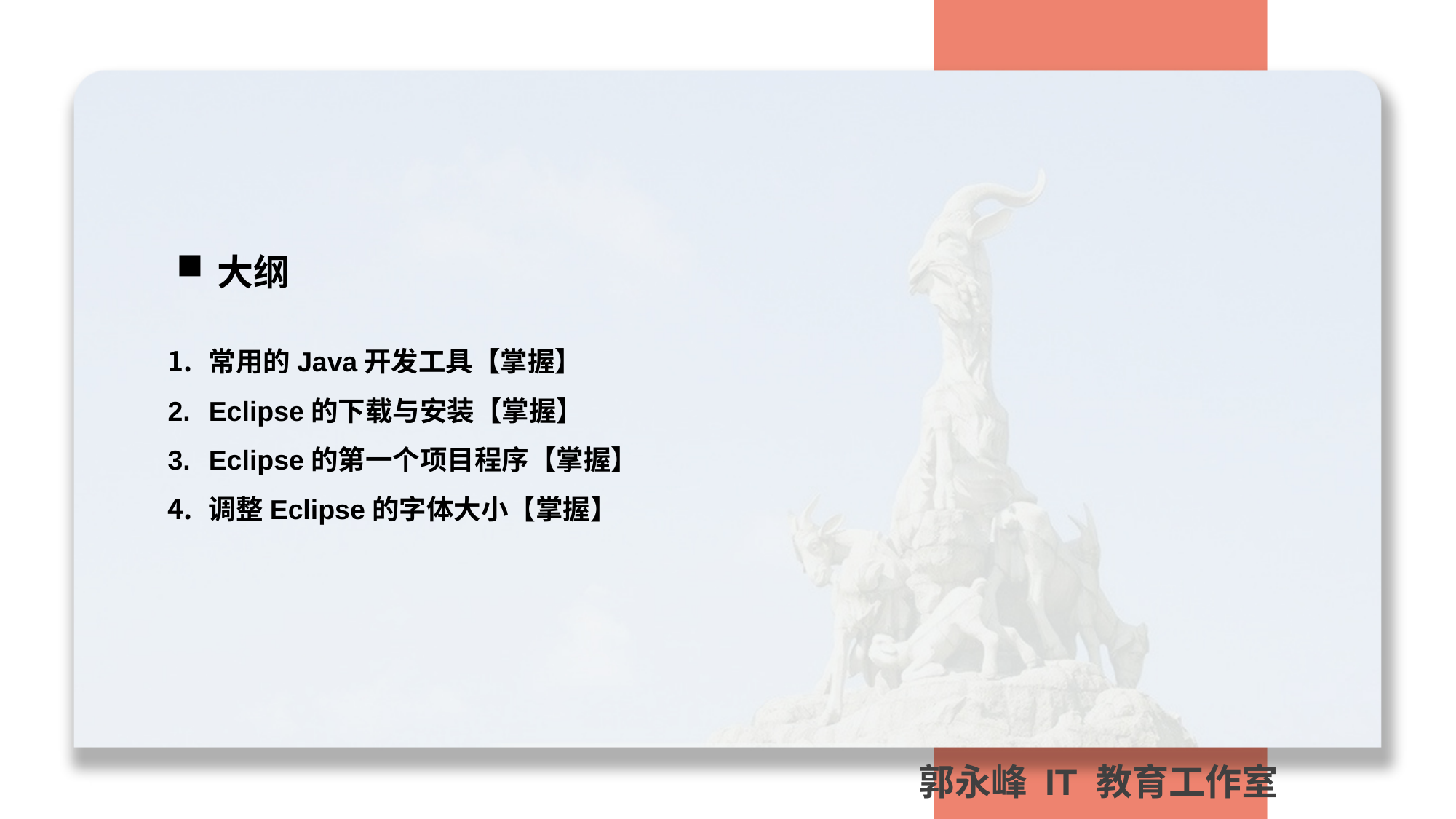

大纲
常用的Java开发工具【掌握】
Eclipse的下载与安装【掌握】
Eclipse的第一个项目程序【掌握】
调整Eclipse的字体大小【掌握】